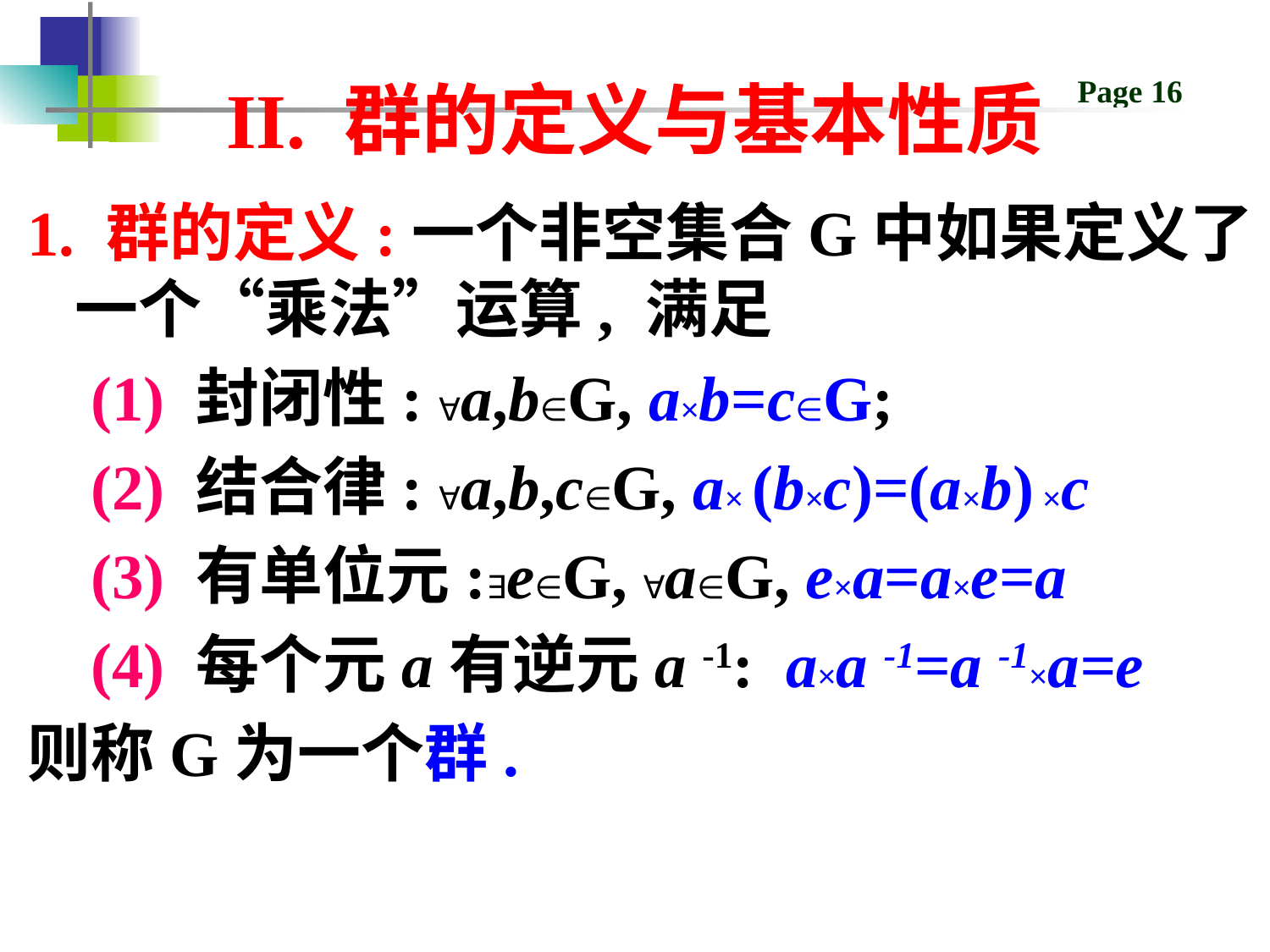

# II. 群的定义与基本性质
1. 群的定义:一个非空集合G中如果定义了一个“乘法”运算, 满足
    (1) 封闭性: ∀a,b∈G, a×b=c∈G;
    (2) 结合律: ∀a,b,c∈G, a× (b×c)=(a×b) ×c
    (3) 有单位元:∃e∈G, ∀a∈G, e×a=a×e=a
    (4) 每个元a有逆元a -1:  a×a -1=a -1×a=e
则称G为一个群.